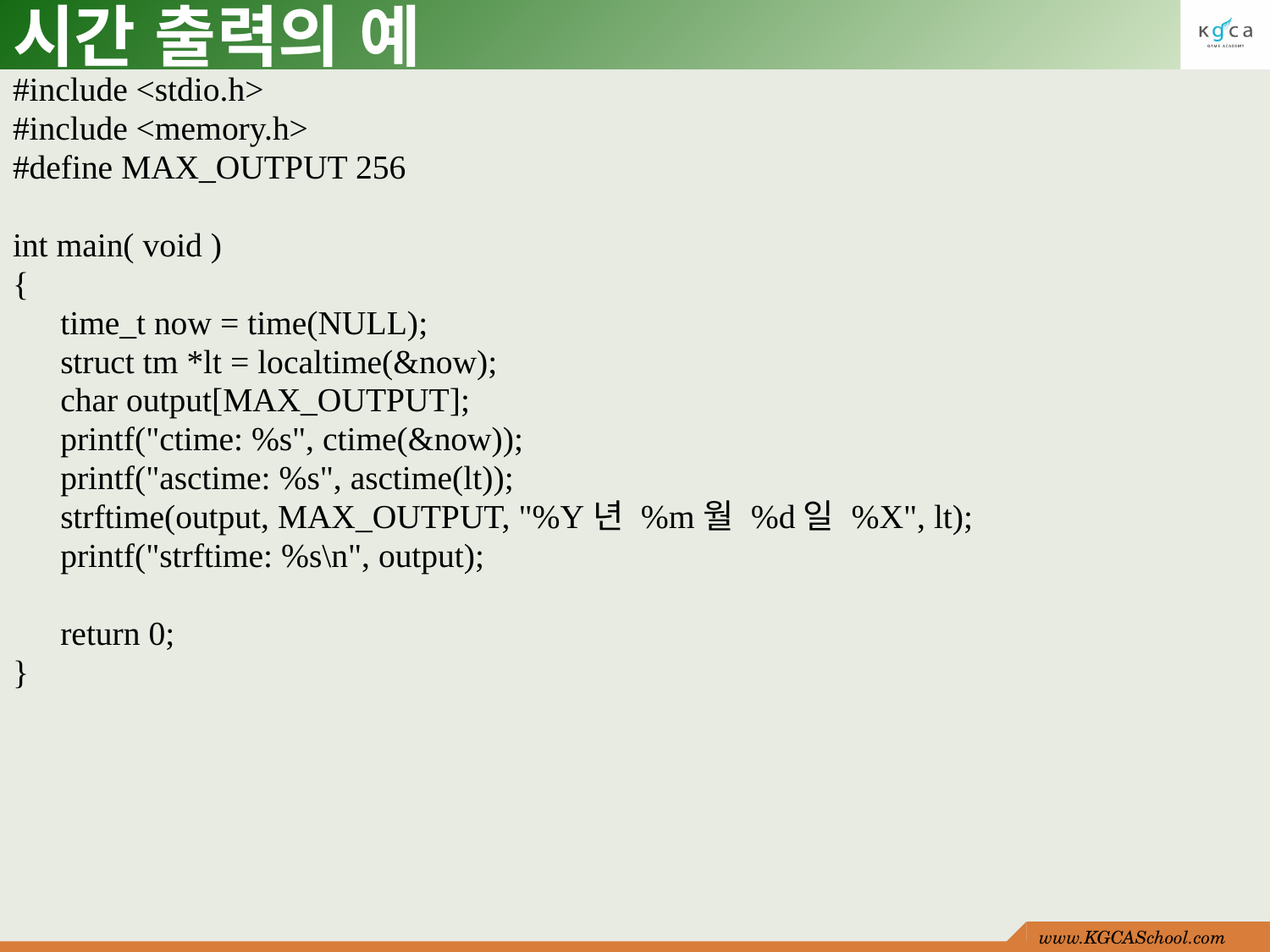

# 시간 출력의 예
#include <stdio.h>
#include <memory.h>
#define MAX_OUTPUT 256

int main( void )
{
	time_t now = time(NULL);
	struct tm *lt = localtime(&now);
	char output[MAX_OUTPUT];
	printf("ctime: %s", ctime(&now));
	printf("asctime: %s", asctime(lt));
	strftime(output, MAX_OUTPUT, "%Y년 %m월 %d일 %X", lt);
	printf("strftime: %s\n", output);

	return 0;
}